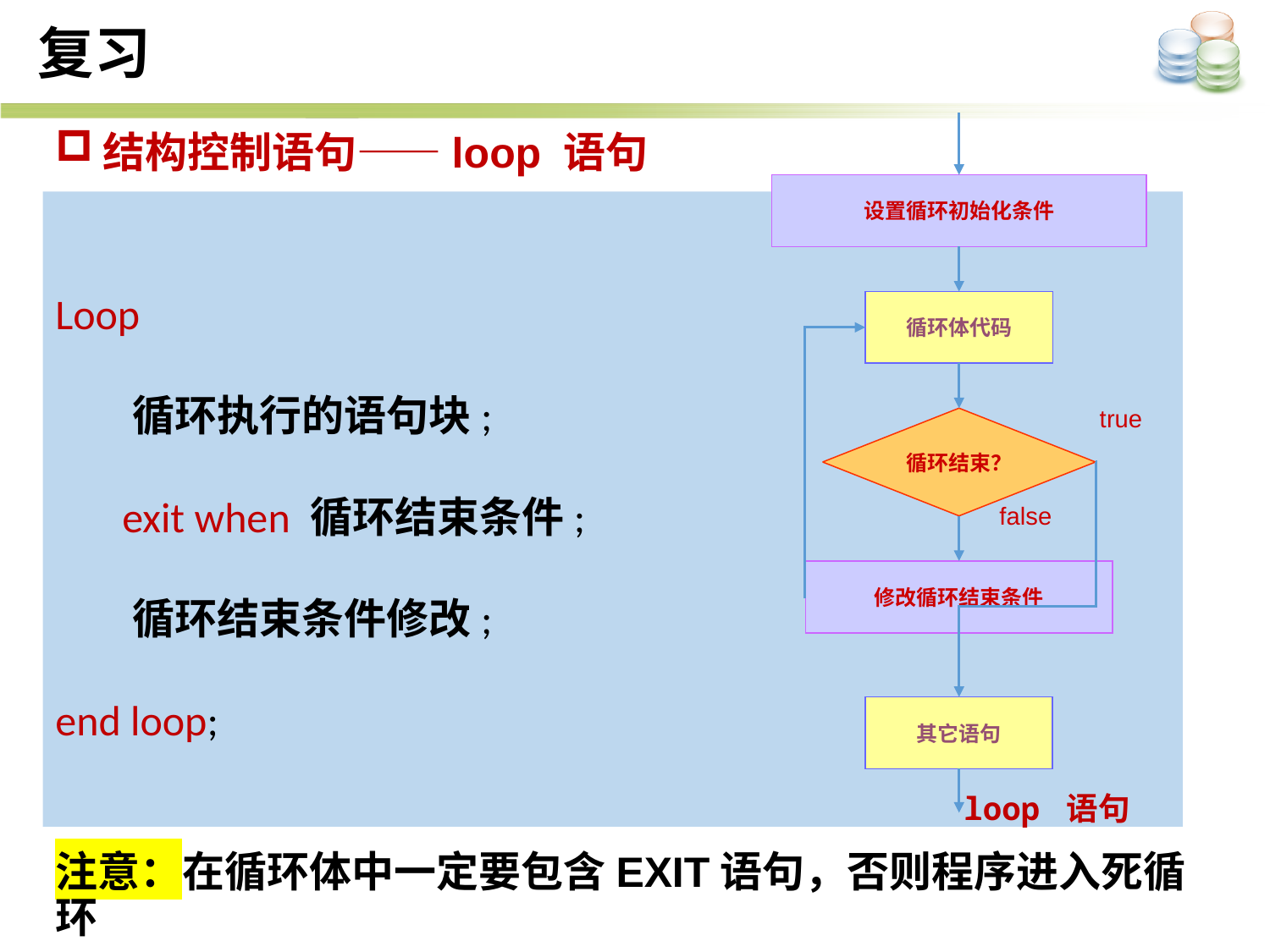

复习
设置循环初始化条件
循环体代码
true
循环结束？
false
修改循环结束条件
其它语句
结构控制语句——loop 语句

Loop

       循环执行的语句块;

       exit when 循环结束条件;

       循环结束条件修改;

end loop;

loop 语句
注意：在循环体中一定要包含EXIT语句，否则程序进入死循环

10